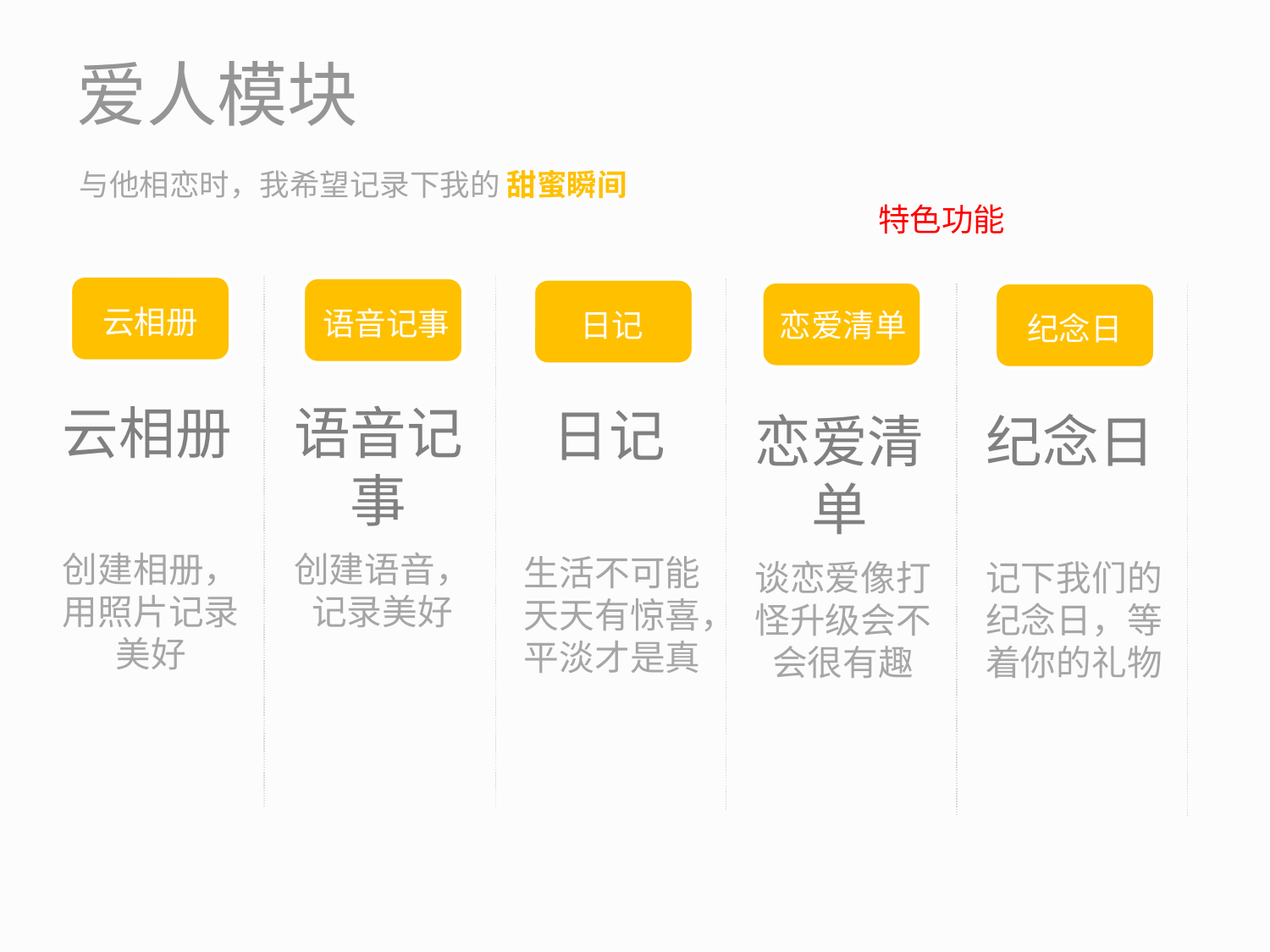

# 爱人模块
与他相恋时，我希望记录下我的 甜蜜瞬间
特色功能

云相册
语音记事
日记
恋爱清单
纪念日
云相册
创建相册，用照片记录美好

语音记事
创建语音，记录美好

日记
生活不可能天天有惊喜，平淡才是真

恋爱清单
谈恋爱像打怪升级会不会很有趣

纪念日
记下我们的纪念日，等着你的礼物